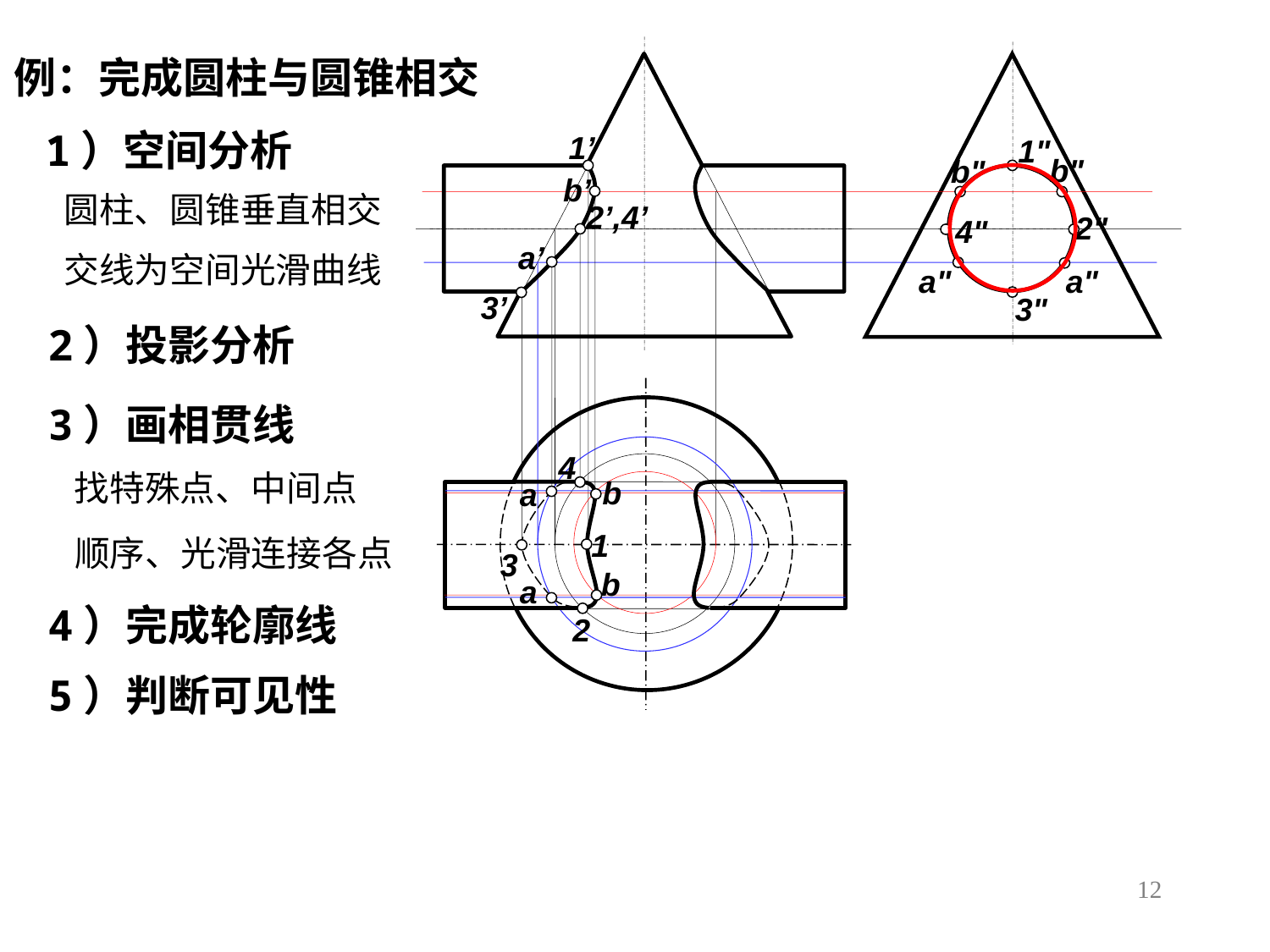

例：完成圆柱与圆锥相交

1）空间分析
1’
1"
b"
b"

b’

圆柱、圆锥垂直相交
交线为空间光滑曲线

2’,4’

2"
4"

a’
a"
a"

3’
3"

2）投影分析

3）画相贯线

4

找特殊点、中间点
b
a

1
顺序、光滑连接各点
3

b
a

4）完成轮廓线

2

5）判断可见性
12